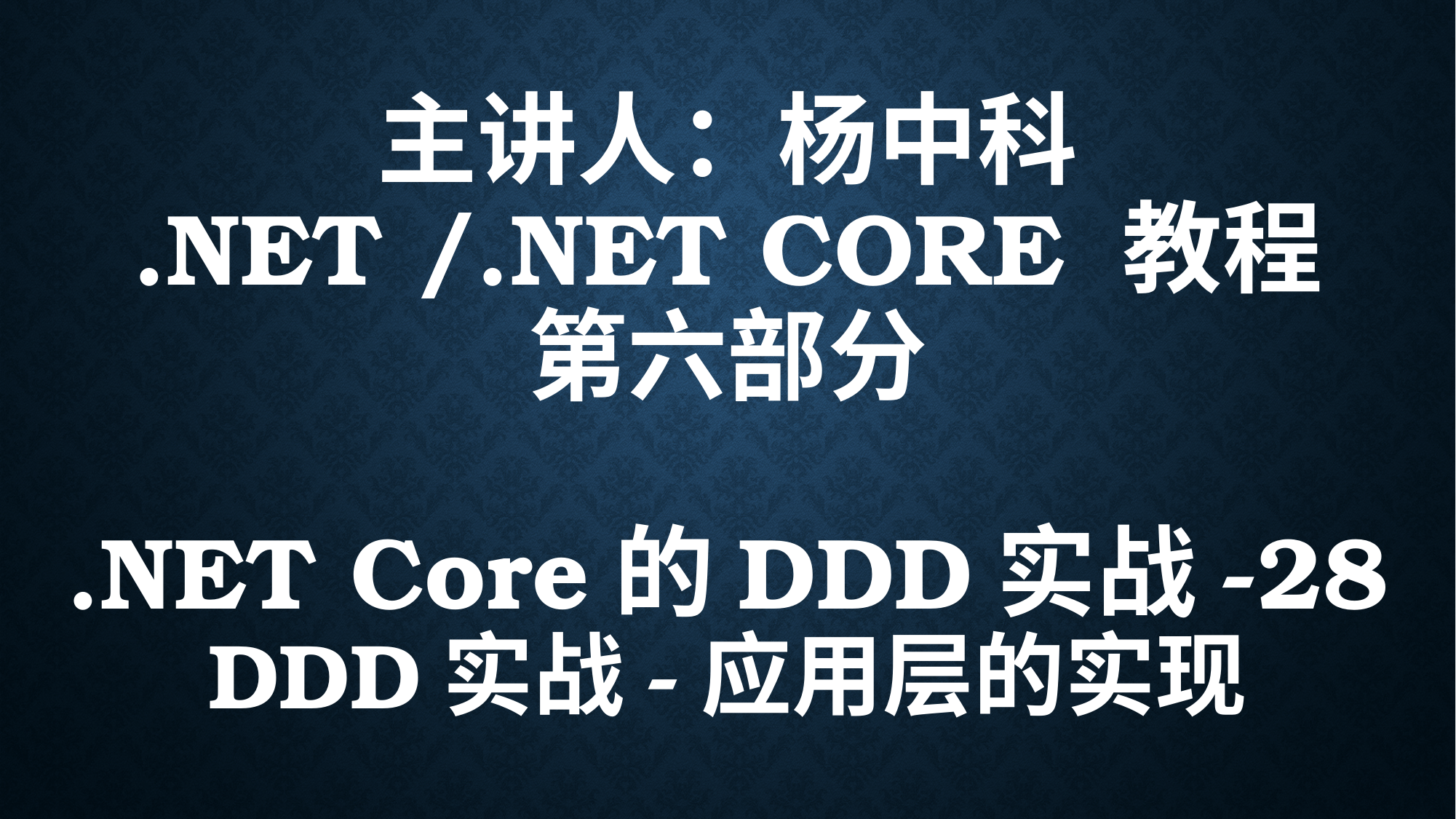

# 主讲人：杨中科 .NET /.NET Core 教程 第六部分 .NET Core的DDD实战-28 DDD实战-应用层的实现